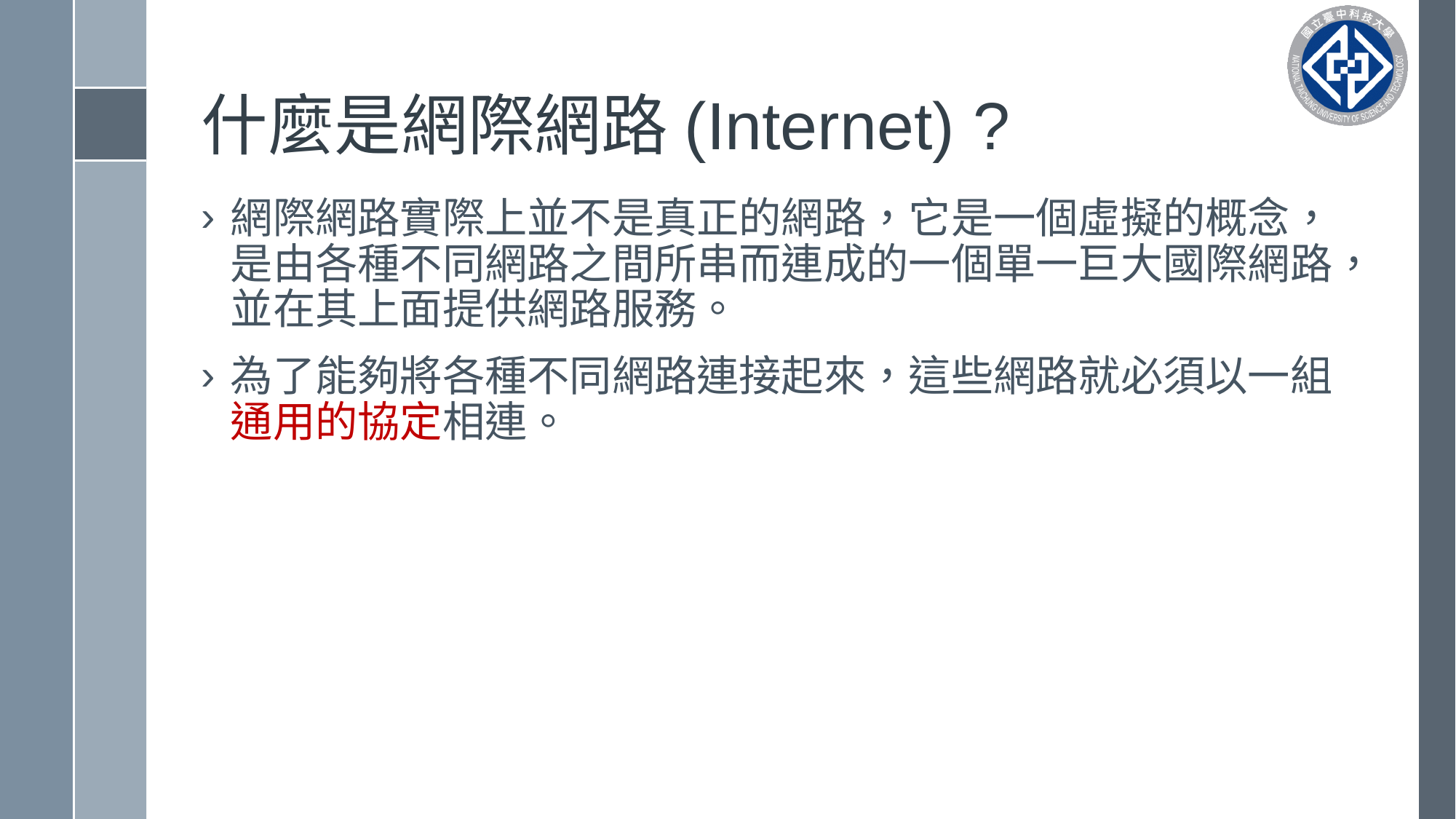

# 什麼是網際網路(Internet) ?
網際網路實際上並不是真正的網路，它是一個虛擬的概念，是由各種不同網路之間所串而連成的一個單一巨大國際網路，並在其上面提供網路服務。
為了能夠將各種不同網路連接起來，這些網路就必須以一組通用的協定相連。